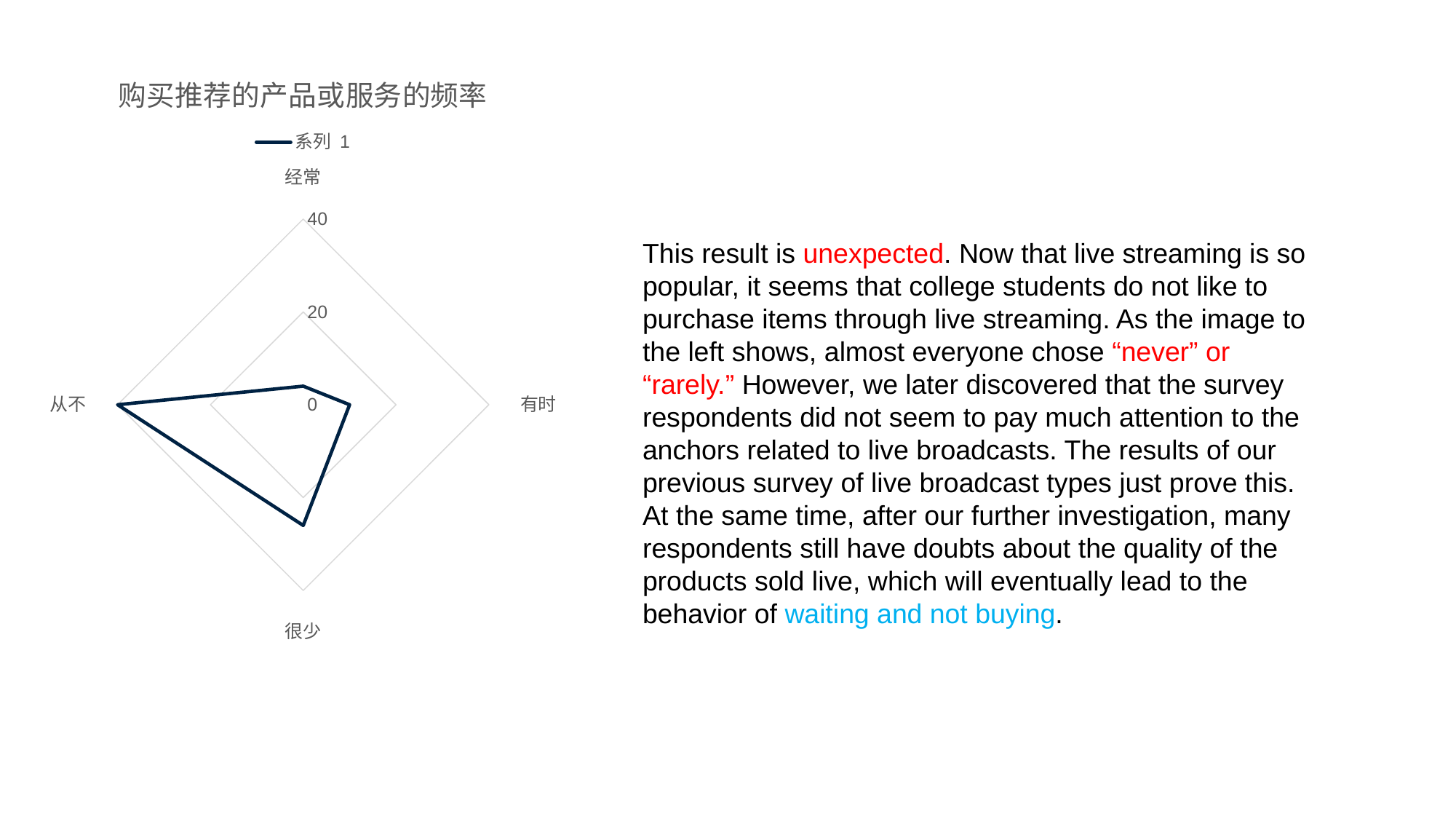

### Chart: 购买推荐的产品或服务的频率

| Category | 系列 1 |
|---|---|
| 经常 | 4.0 |
| 有时 | 10.0 |
| 很少 | 26.0 |
| 从不 | 40.0 |
This result is unexpected. Now that live streaming is so popular, it seems that college students do not like to purchase items through live streaming. As the image to the left shows, almost everyone chose “never” or “rarely.” However, we later discovered that the survey respondents did not seem to pay much attention to the anchors related to live broadcasts. The results of our previous survey of live broadcast types just prove this. At the same time, after our further investigation, many respondents still have doubts about the quality of the products sold live, which will eventually lead to the behavior of waiting and not buying.